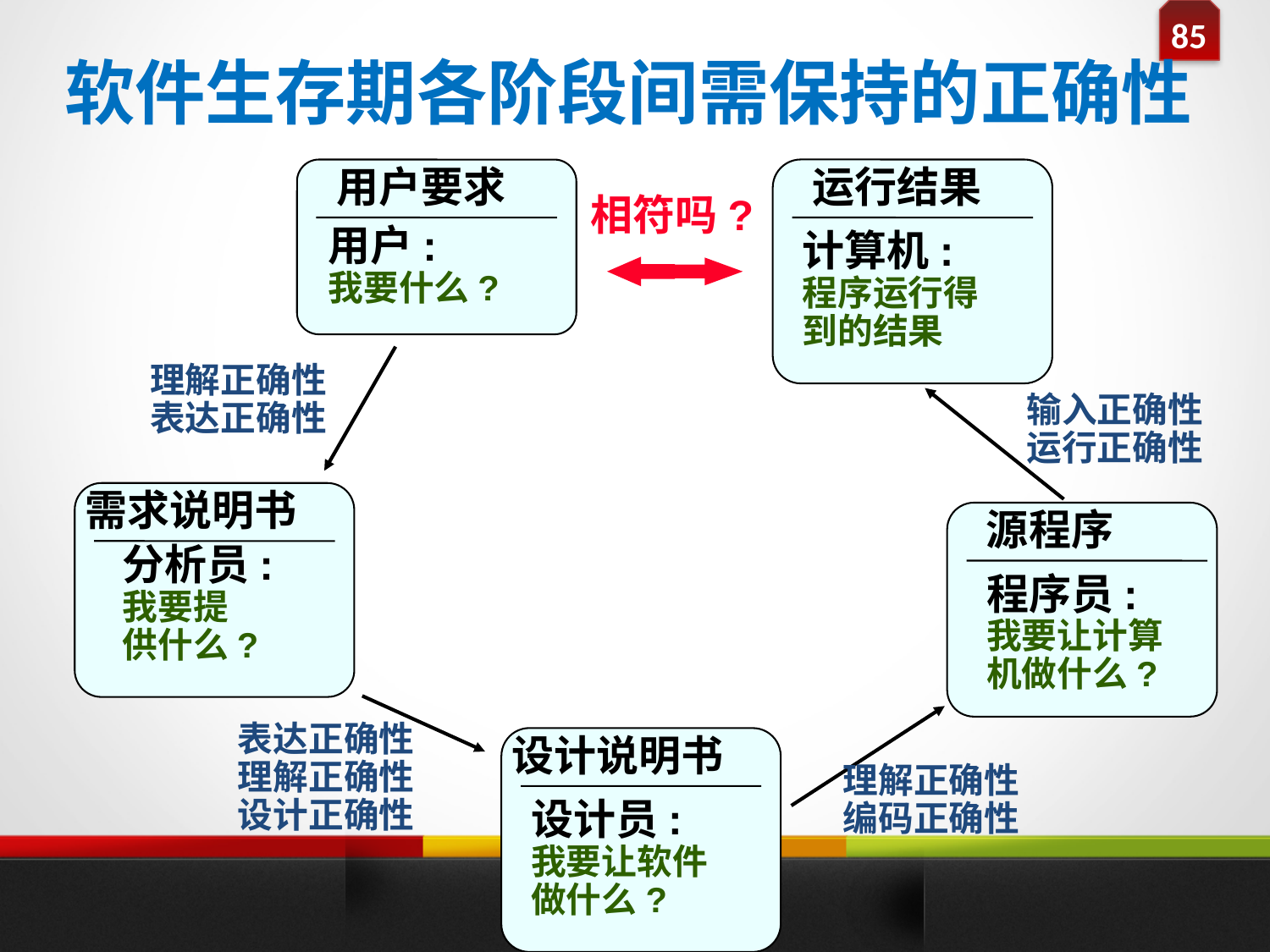

软件生存期各阶段间需保持的正确性

用户要求

用户:
我要什么?

运行结果

计算机:
程序运行得
到的结果
相符吗?

理解正确性
表达正确性
输入正确性
运行正确性

需求说明书
分析员:
我要提
供什么?

源程序

程序员:
我要让计算
机做什么?

表达正确性
理解正确性
设计正确性

理解正确性
编码正确性

设计说明书

设计员:
我要让软件
做什么?